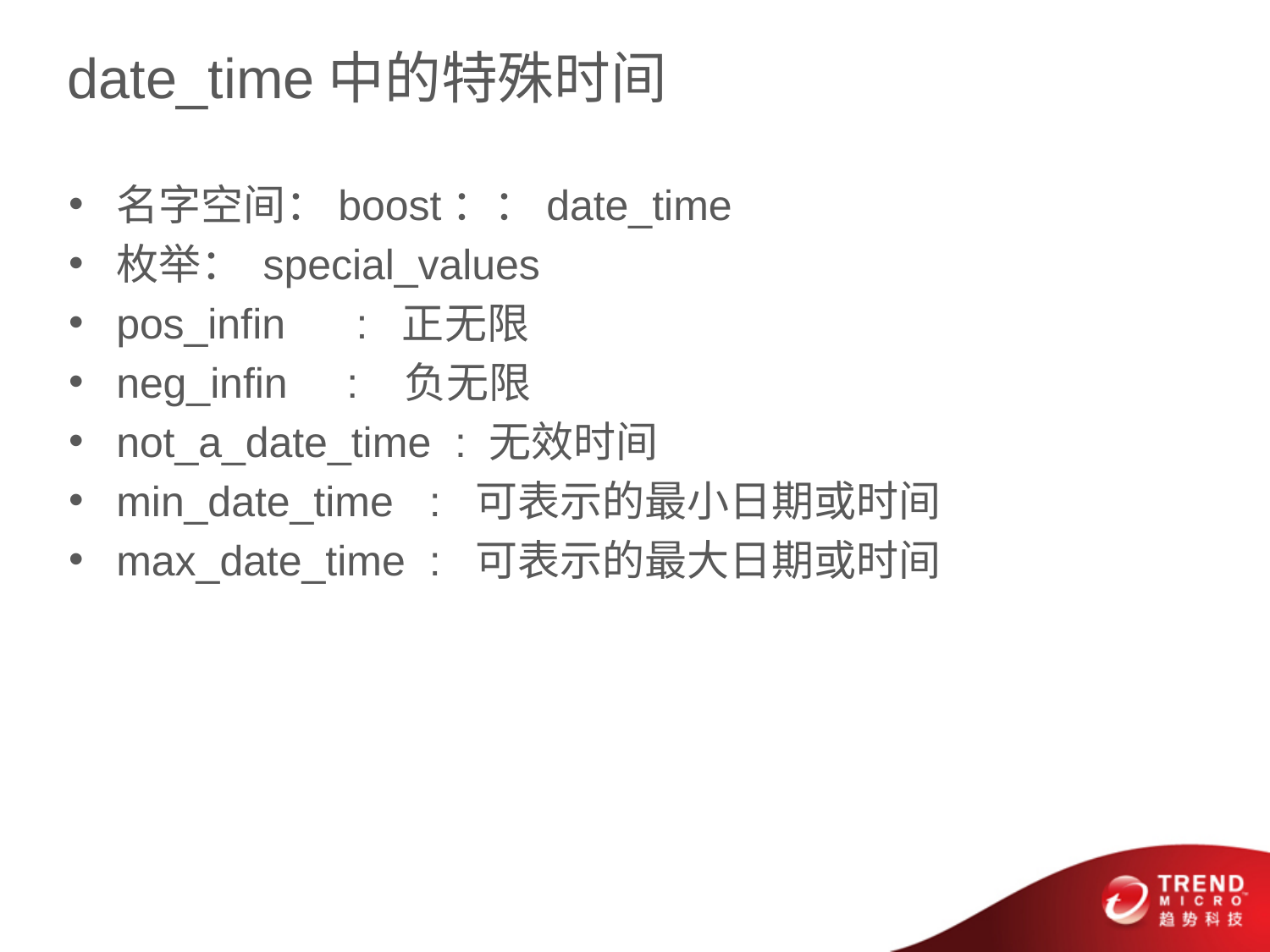

# date_time中的特殊时间
名字空间：boost：：date_time
枚举： special_values
pos_infin      :  正无限
neg_infin     :   负无限
not_a_date_time  : 无效时间
min_date_time   :  可表示的最小日期或时间
max_date_time  :  可表示的最大日期或时间